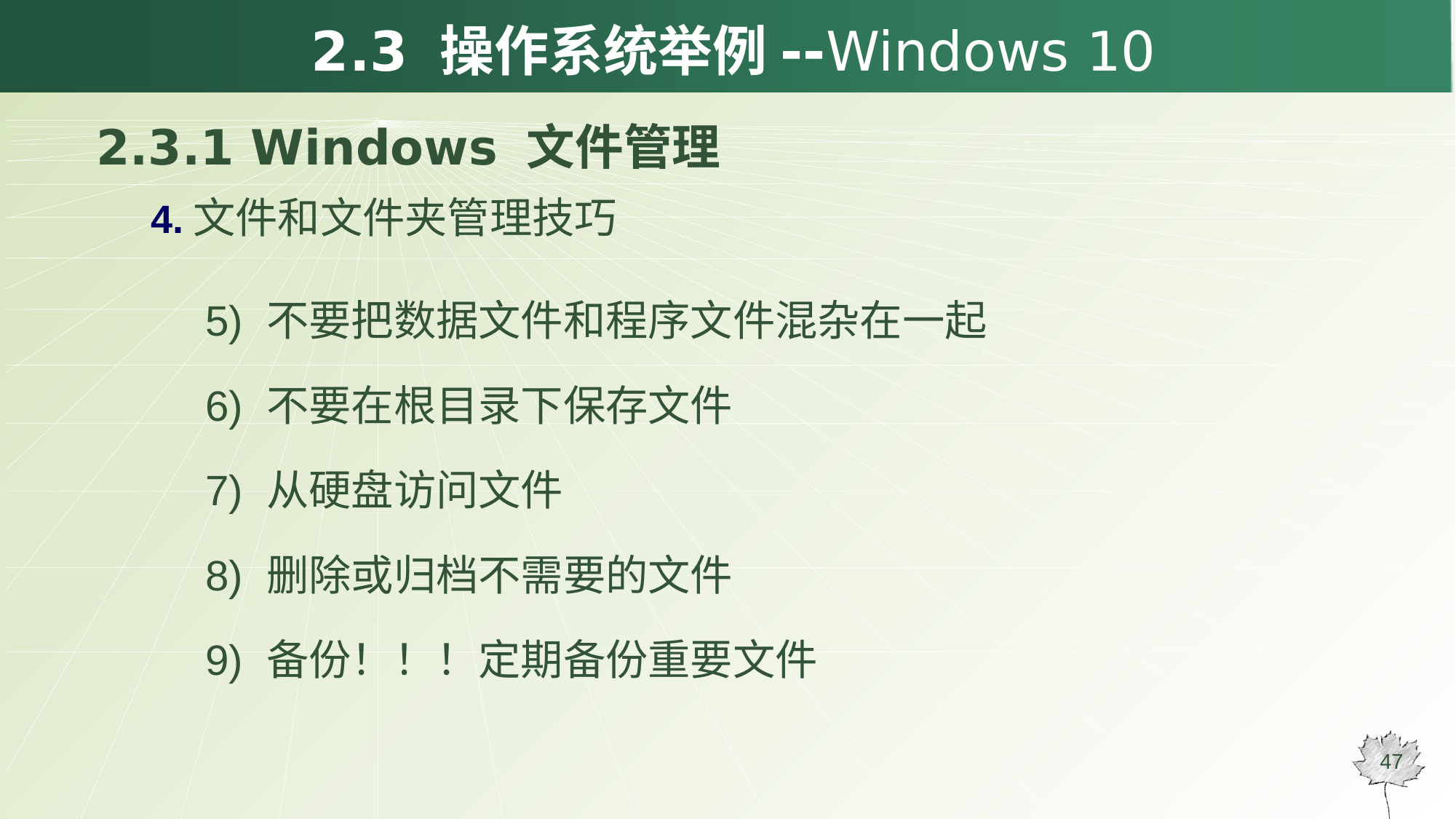

# 2.3 操作系统举例--Windows 10
2.3.1 Windows 文件管理
4.文件和文件夹管理技巧
不要把数据文件和程序文件混杂在一起
不要在根目录下保存文件
从硬盘访问文件
删除或归档不需要的文件
备份！！！定期备份重要文件
47